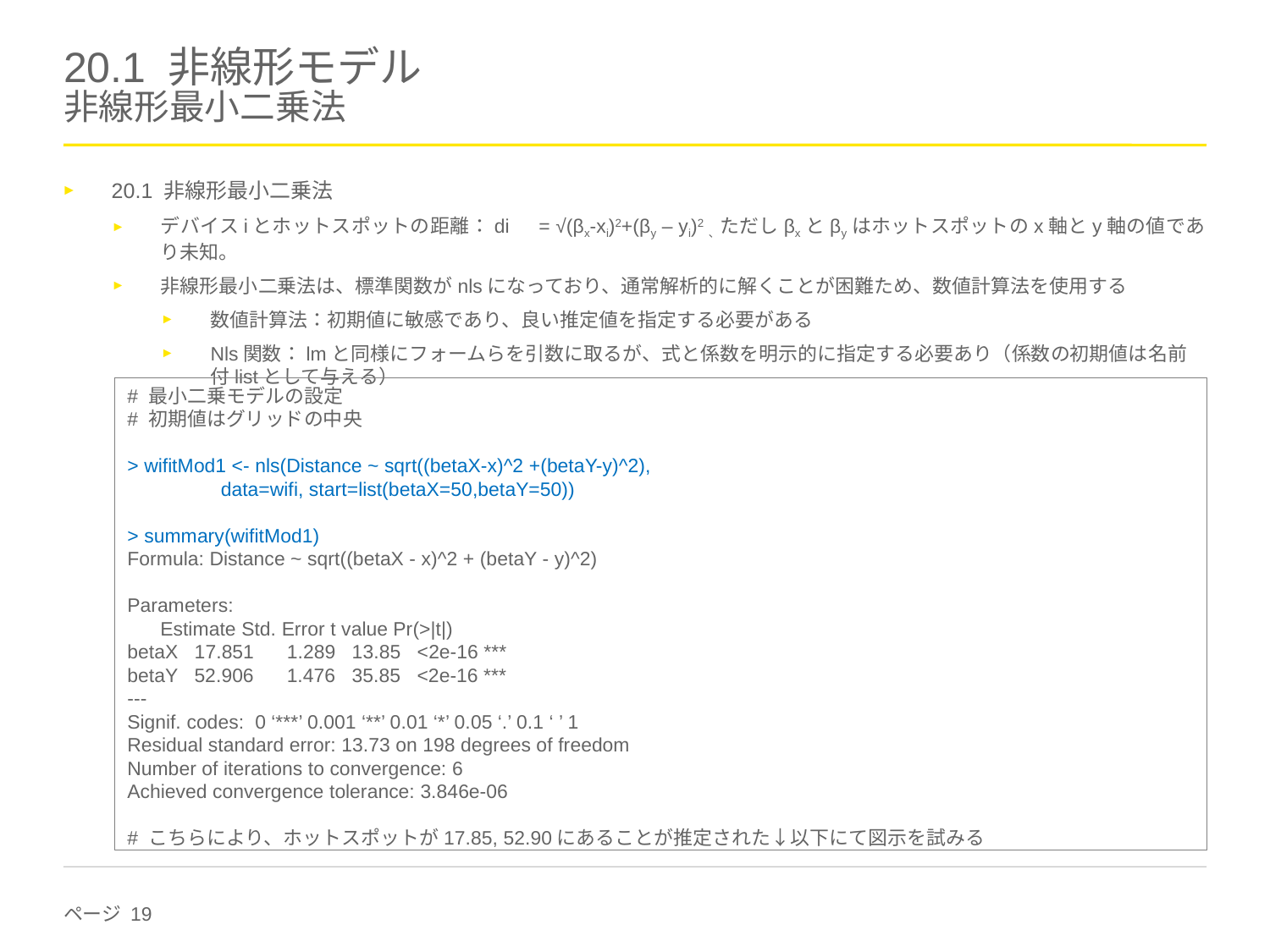

# 20.1 非線形モデル 非線形最小二乗法
20.1 非線形最小二乗法
デバイスiとホットスポットの距離：di　= √(βx-xi)2+(βy – yi)2、ただしβxとβyはホットスポットのx軸とy軸の値であり未知。
非線形最小二乗法は、標準関数がnlsになっており、通常解析的に解くことが困難ため、数値計算法を使用する
数値計算法：初期値に敏感であり、良い推定値を指定する必要がある
Nls関数：lmと同様にフォームらを引数に取るが、式と係数を明示的に指定する必要あり（係数の初期値は名前付listとして与える）

# 最小二乗モデルの設定
# 初期値はグリッドの中央

> wifitMod1 <- nls(Distance ~ sqrt((betaX-x)^2 +(betaY-y)^2),
                 data=wifi, start=list(betaX=50,betaY=50))

> summary(wifitMod1)
Formula: Distance ~ sqrt((betaX - x)^2 + (betaY - y)^2)

Parameters:
      Estimate Std. Error t value Pr(>|t|)
betaX   17.851      1.289   13.85   <2e-16 ***
betaY   52.906      1.476   35.85   <2e-16 ***
---
Signif. codes:  0 ‘***’ 0.001 ‘**’ 0.01 ‘*’ 0.05 ‘.’ 0.1 ‘ ’ 1
Residual standard error: 13.73 on 198 degrees of freedom
Number of iterations to convergence: 6
Achieved convergence tolerance: 3.846e-06

# こちらにより、ホットスポットが17.85, 52.90にあることが推定された↓以下にて図示を試みる